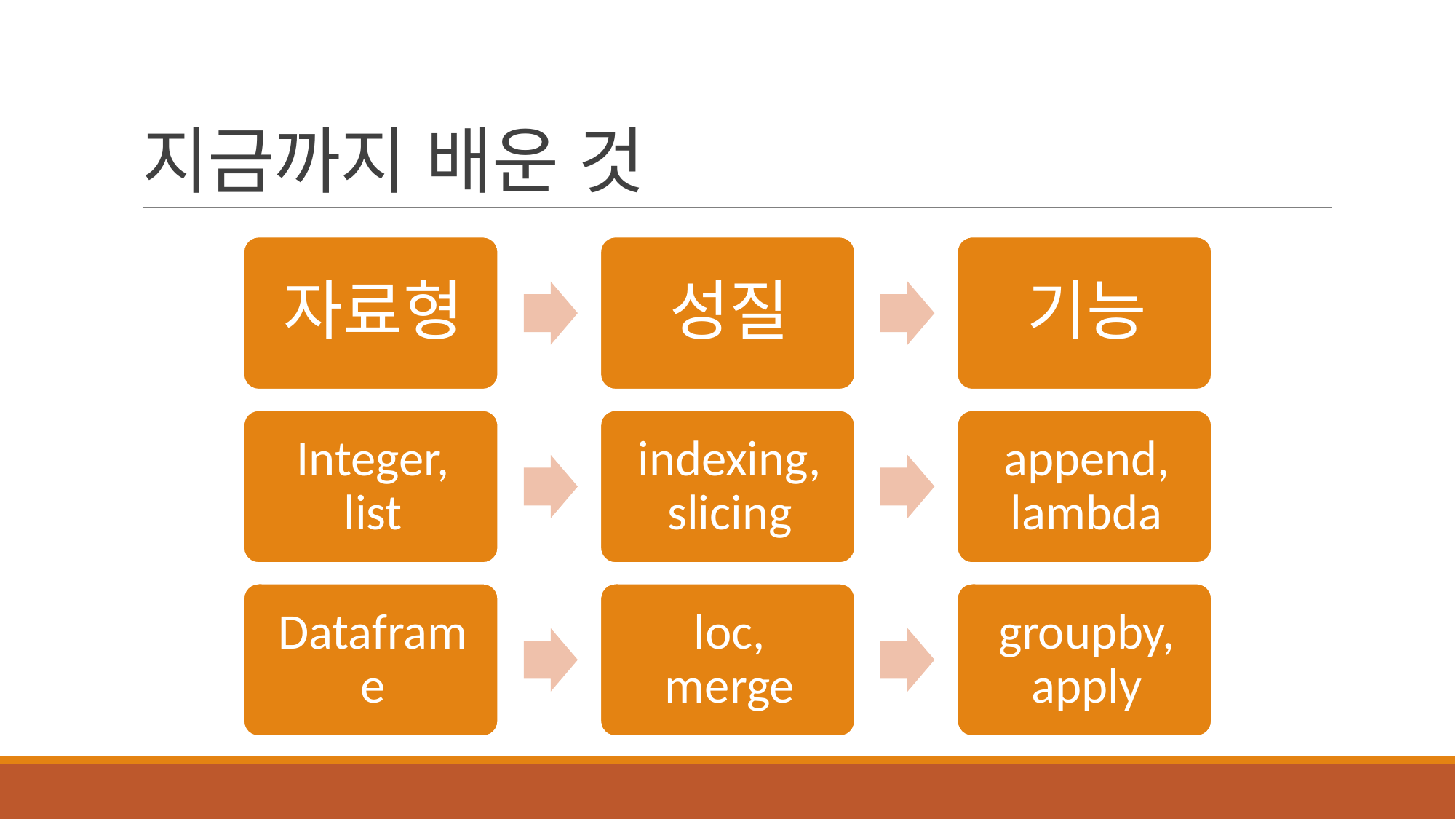

자료형

성질

기능
# 지금까지 배운 것
Integer, list

indexing, slicing

append, lambda
Dataframe

loc, merge

groupby, apply